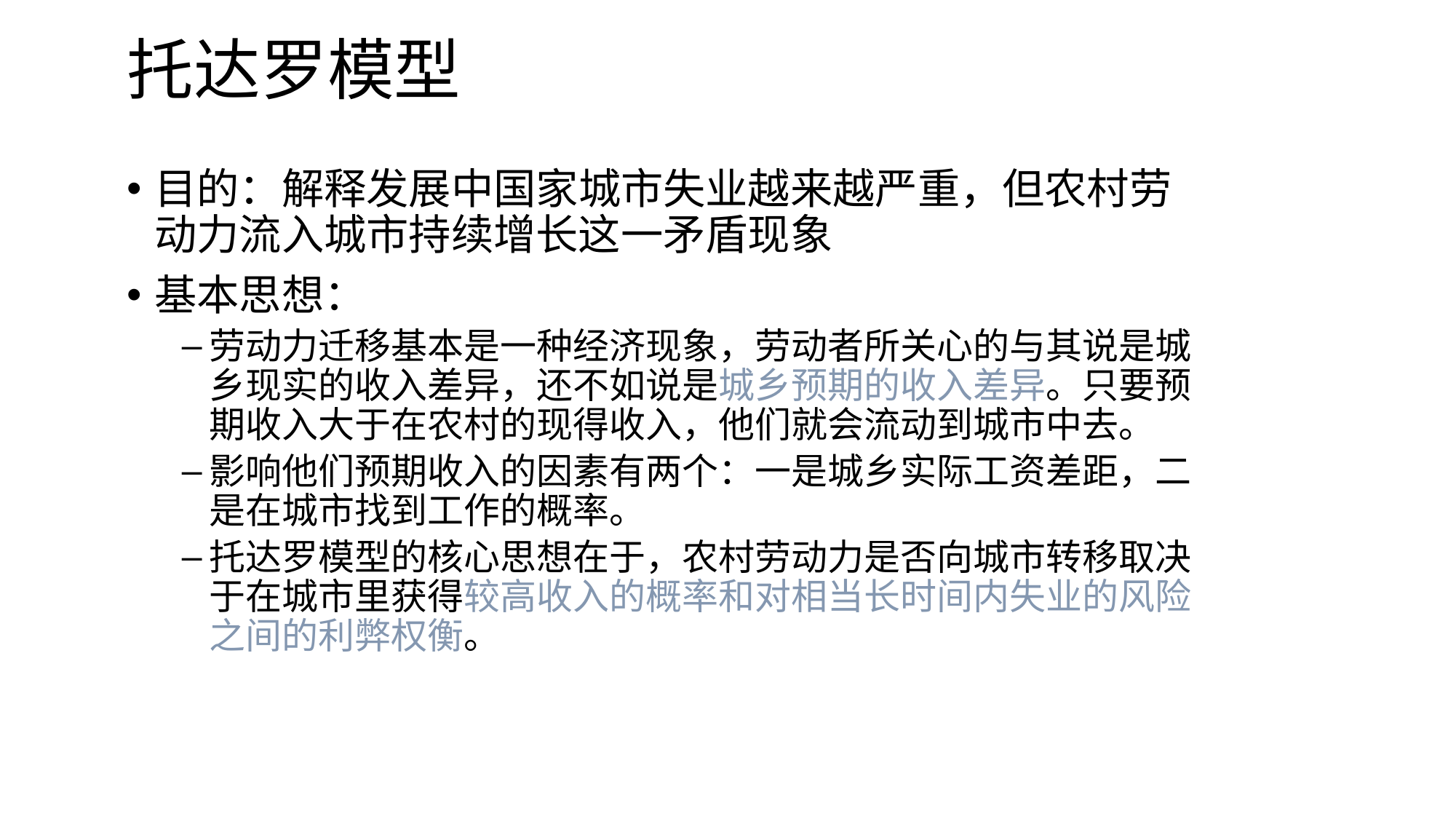

# 托达罗模型
目的：解释发展中国家城市失业越来越严重，但农村劳动力流入城市持续增长这一矛盾现象
基本思想：
劳动力迁移基本是一种经济现象，劳动者所关心的与其说是城乡现实的收入差异，还不如说是城乡预期的收入差异。只要预期收入大于在农村的现得收入，他们就会流动到城市中去。
影响他们预期收入的因素有两个：一是城乡实际工资差距，二是在城市找到工作的概率。
托达罗模型的核心思想在于，农村劳动力是否向城市转移取决于在城市里获得较高收入的概率和对相当长时间内失业的风险之间的利弊权衡。